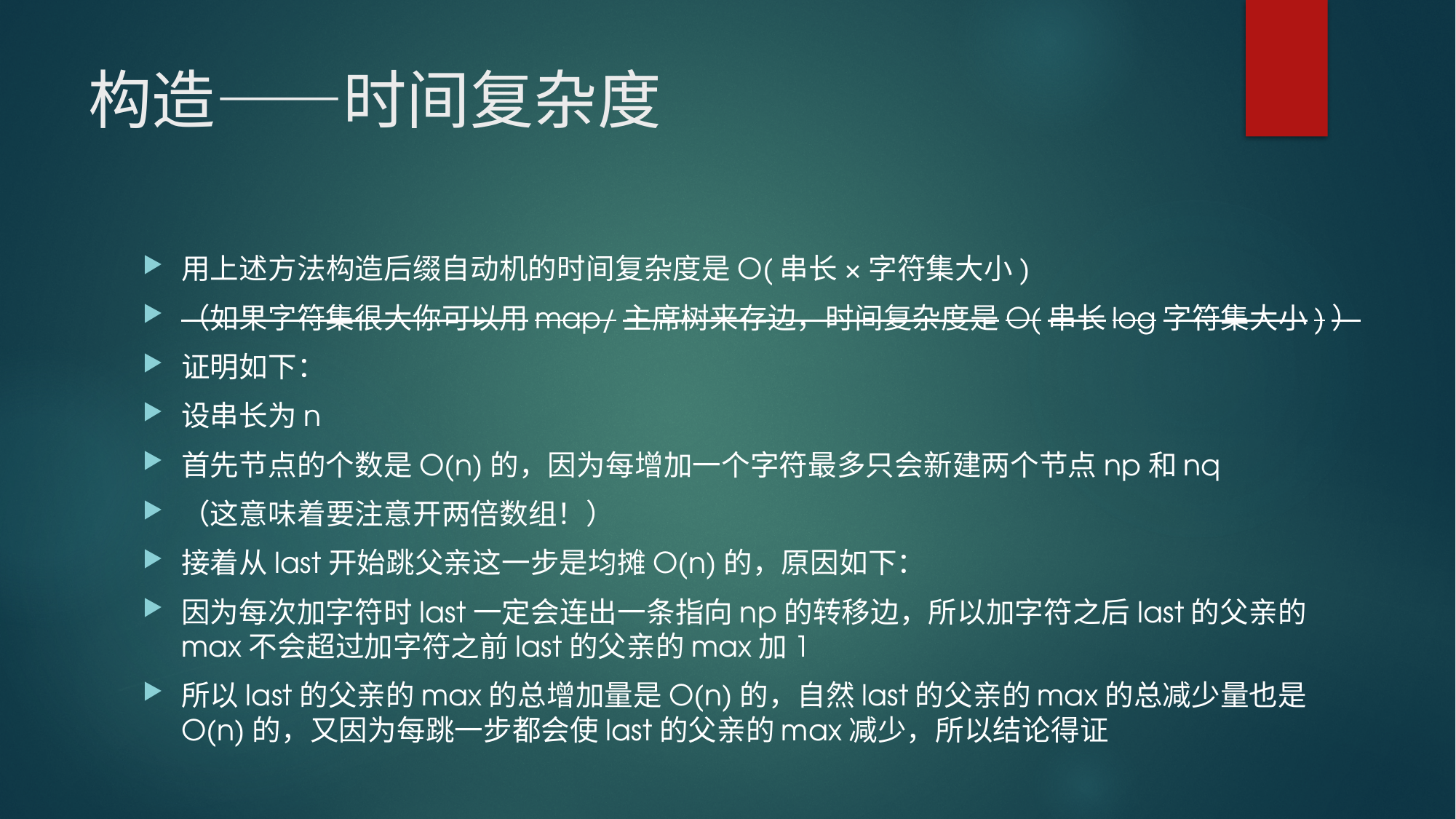

# 构造——时间复杂度
用上述方法构造后缀自动机的时间复杂度是O(串长×字符集大小)
（如果字符集很大你可以用map/主席树来存边，时间复杂度是O(串长log字符集大小)）
证明如下：
设串长为n
首先节点的个数是O(n)的，因为每增加一个字符最多只会新建两个节点np和nq
（这意味着要注意开两倍数组！）
接着从last开始跳父亲这一步是均摊O(n)的，原因如下：
因为每次加字符时last一定会连出一条指向np的转移边，所以加字符之后last的父亲的max不会超过加字符之前last的父亲的max加1
所以last的父亲的max的总增加量是O(n)的，自然last的父亲的max的总减少量也是O(n)的，又因为每跳一步都会使last的父亲的max减少，所以结论得证